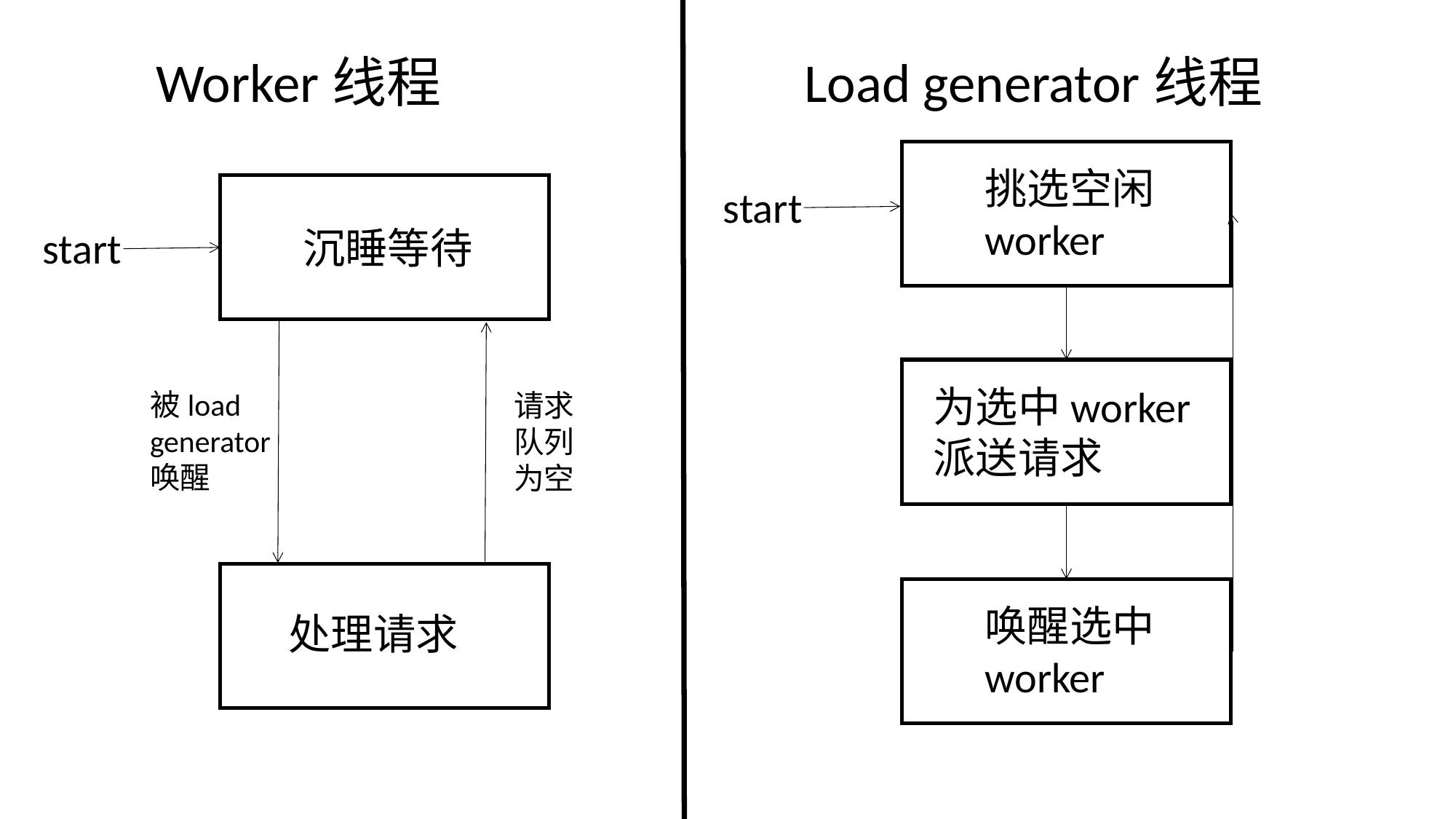

Worker线程
Load generator线程

挑选空闲worker

沉睡等待
start
start

为选中worker派送请求
被load generator唤醒
请求队列为空

处理请求

唤醒选中worker